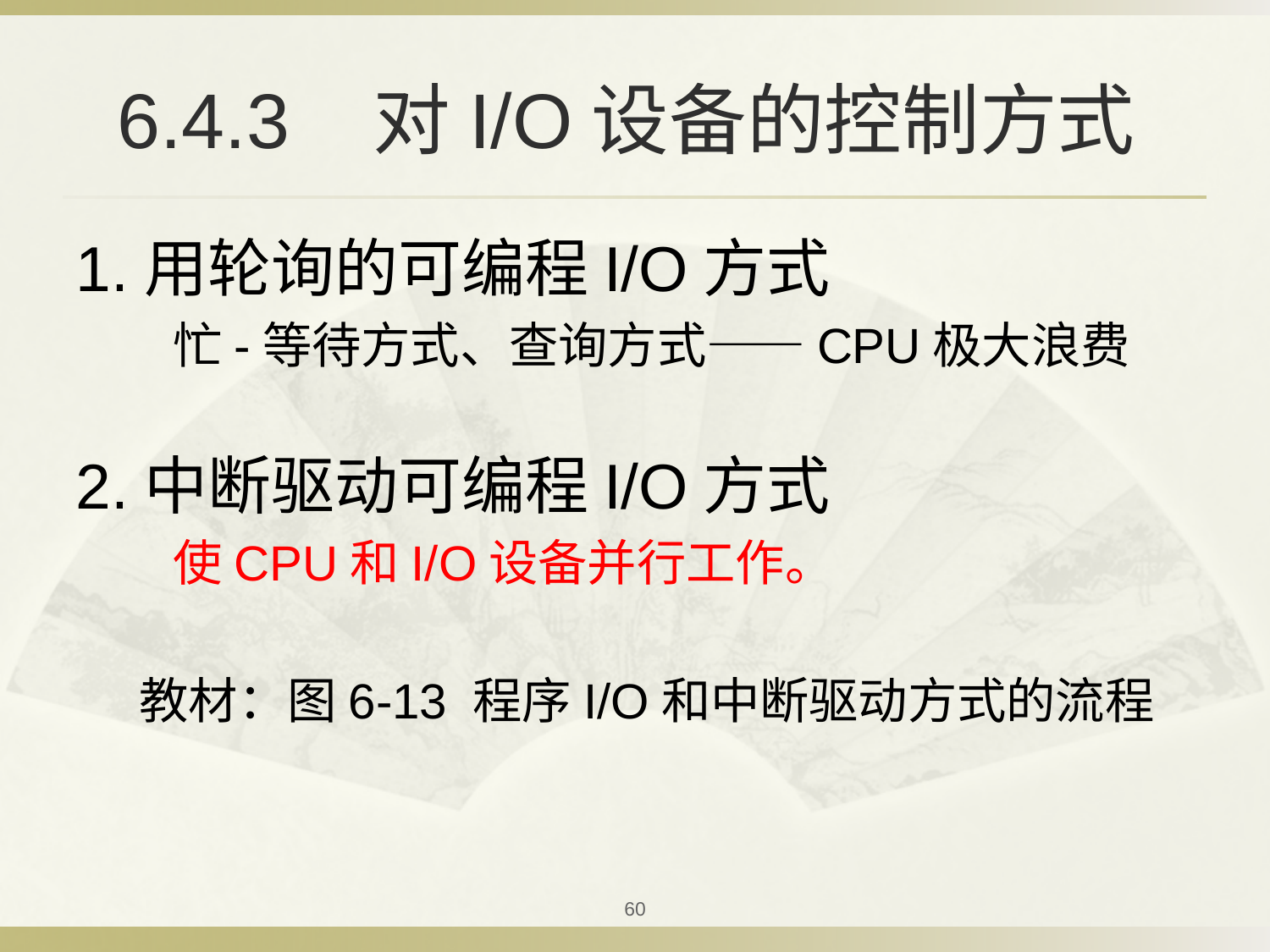

# 6.4.3   对I/O设备的控制方式
1.用轮询的可编程I/O方式
  忙-等待方式、查询方式——CPU极大浪费

2.中断驱动可编程I/O方式
  使CPU和I/O设备并行工作。

教材：图6-13 程序I/O和中断驱动方式的流程
60